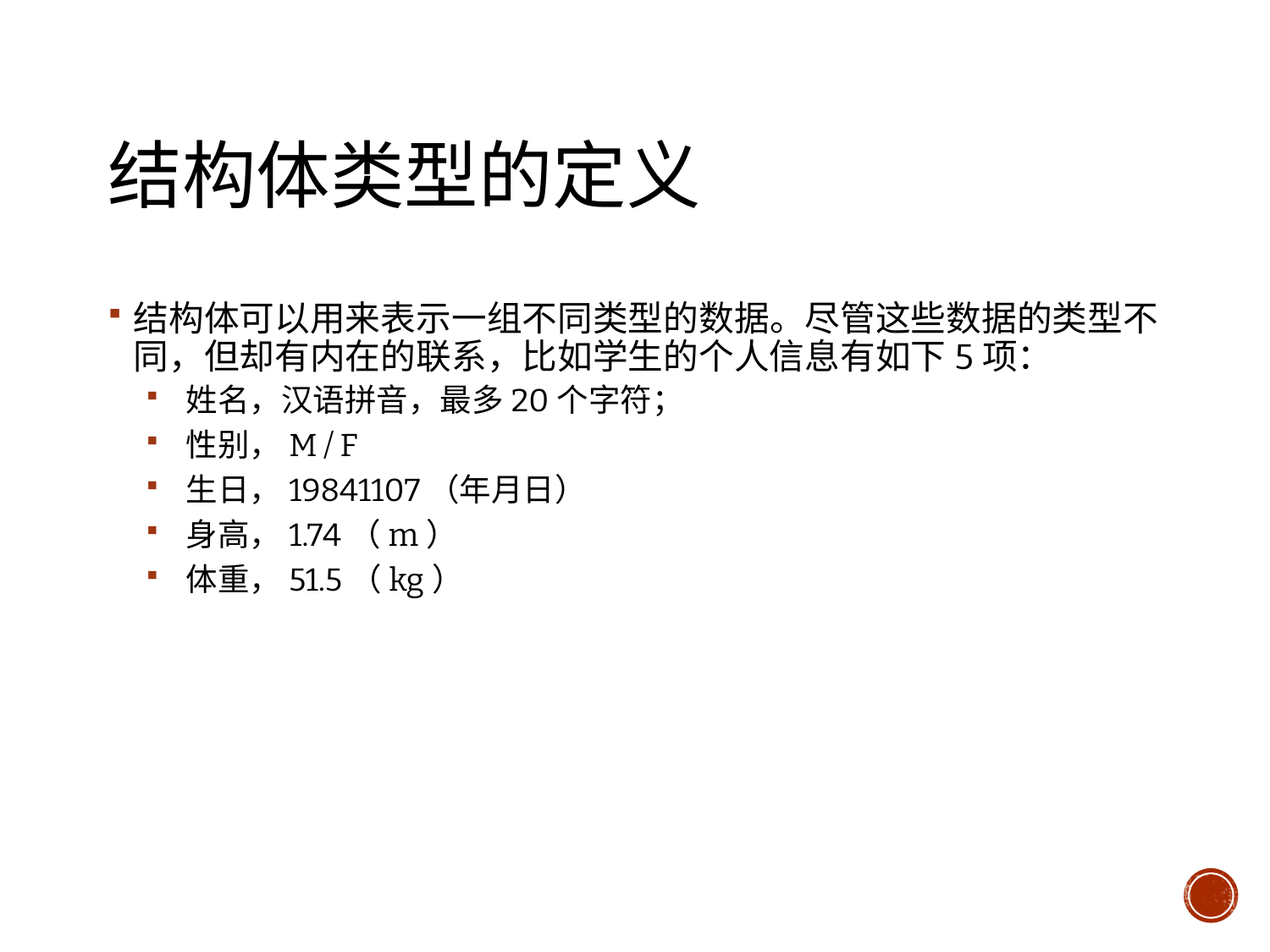

# 结构体类型的定义
结构体可以用来表示一组不同类型的数据。尽管这些数据的类型不同，但却有内在的联系，比如学生的个人信息有如下5项：
 姓名，汉语拼音，最多20个字符；
 性别，M / F
 生日，19841107（年月日）
 身高，1.74（m）
 体重，51.5（kg）